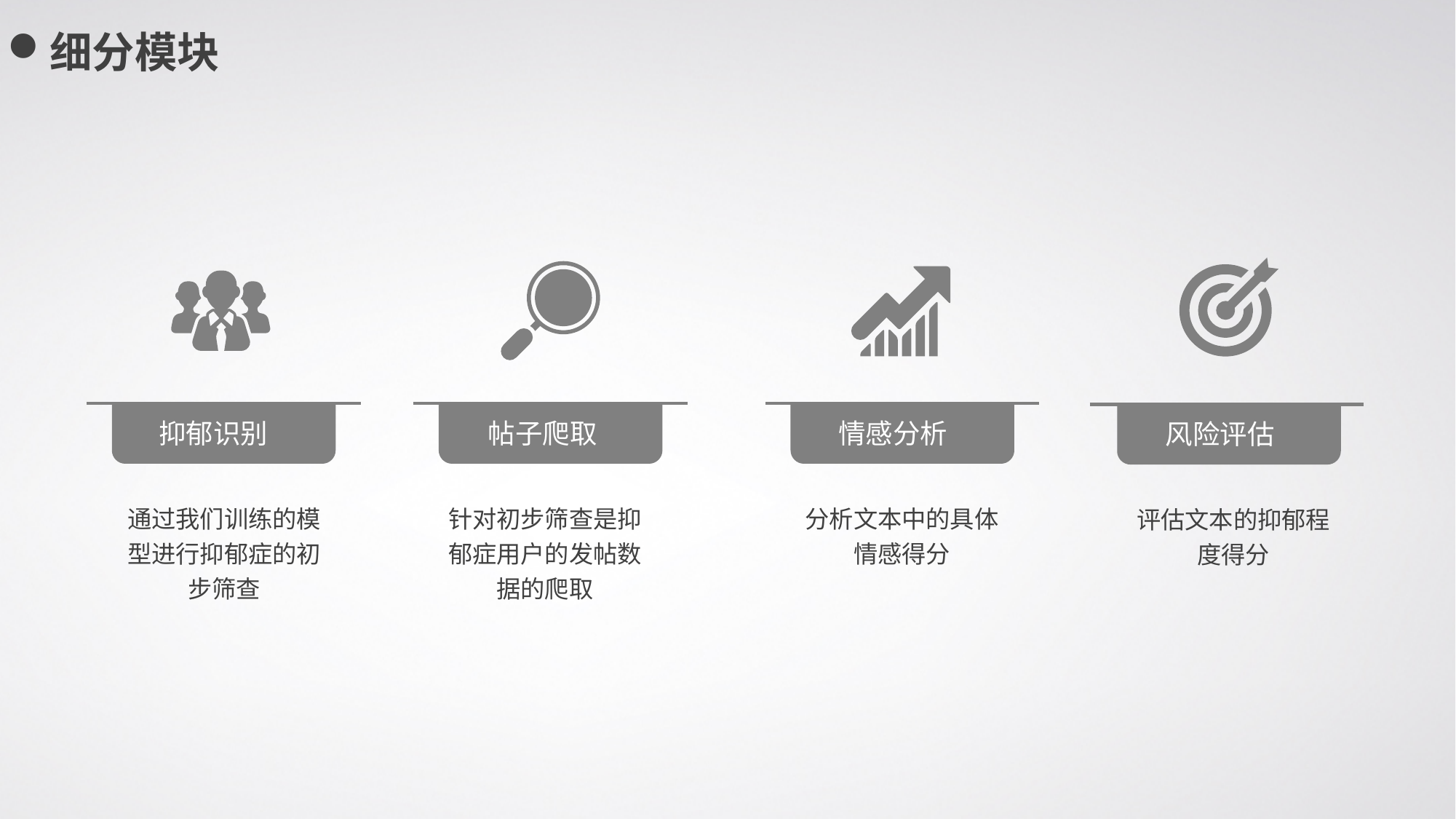

细分模块

抑郁识别
帖子爬取
情感分析
风险评估
通过我们训练的模型进行抑郁症的初步筛查
分析文本中的具体情感得分
针对初步筛查是抑郁症用户的发帖数据的爬取
评估文本的抑郁程度得分